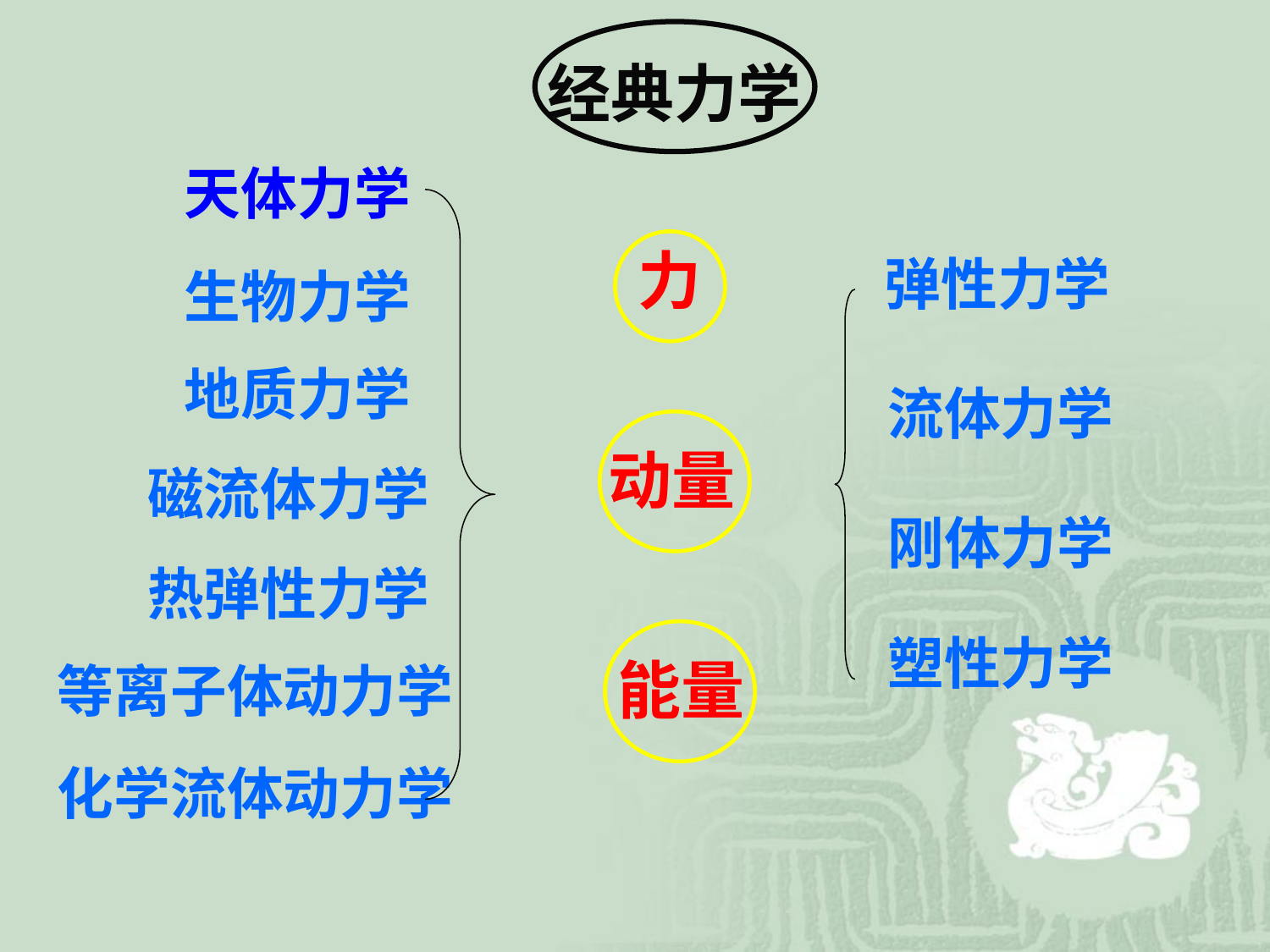

经典力学

力

动量

能量
天体力学

生物力学
地质力学
磁流体力学
热弹性力学
等离子体动力学
化学流体动力学
弹性力学

流体力学
刚体力学
塑性力学